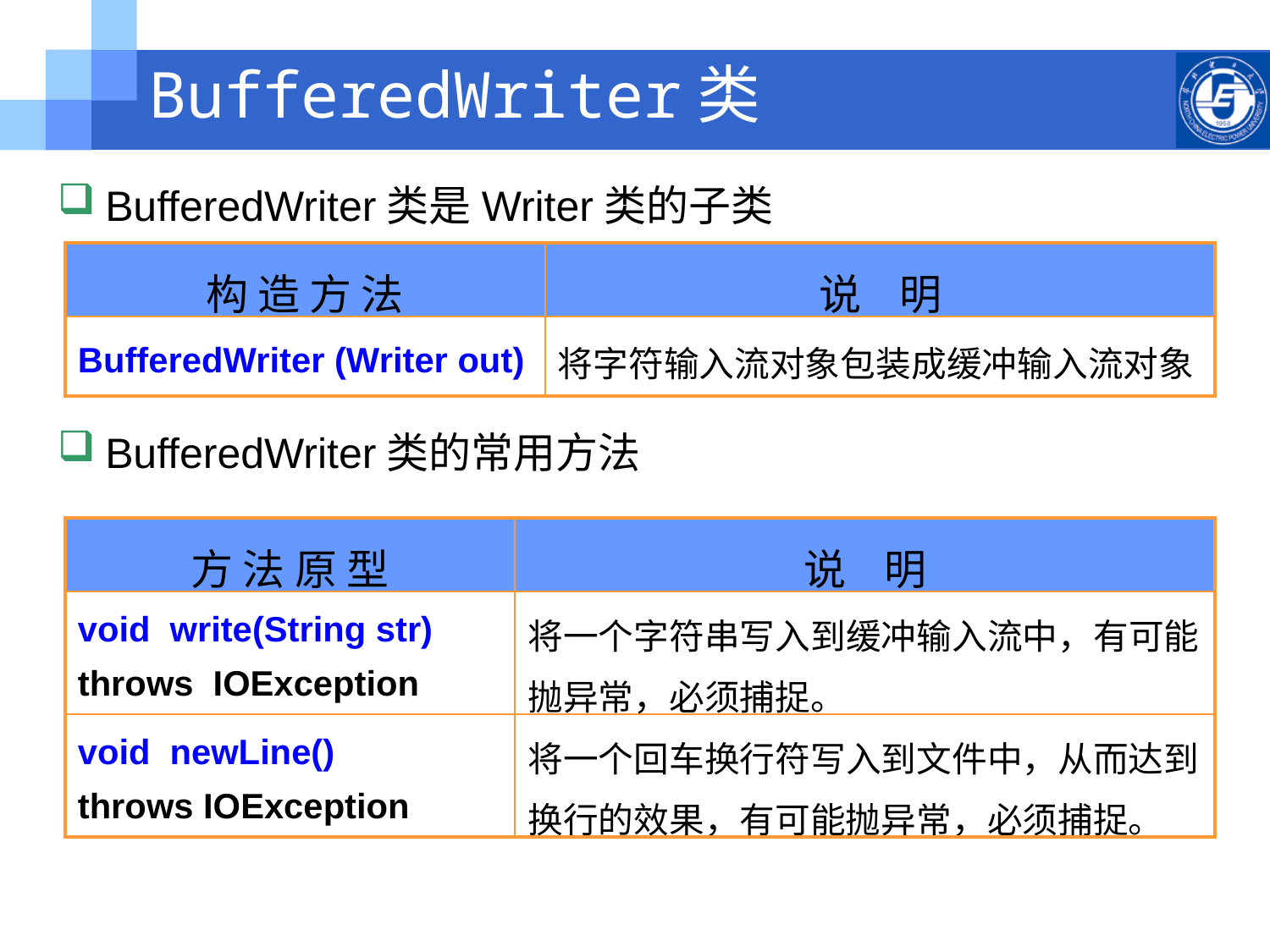

BufferedWriter类
BufferedWriter类是Writer类的子类

BufferedWriter类的常用方法
| 构 造 方 法 | 说 明 |
| --- | --- |
| BufferedWriter (Writer out) | 将字符输入流对象包装成缓冲输入流对象 |
| 方 法 原 型 | 说 明 |
| --- | --- |
| void write(String str) throws IOException | 将一个字符串写入到缓冲输入流中，有可能抛异常，必须捕捉。 |
| void newLine() throws IOException | 将一个回车换行符写入到文件中，从而达到换行的效果，有可能抛异常，必须捕捉。 |